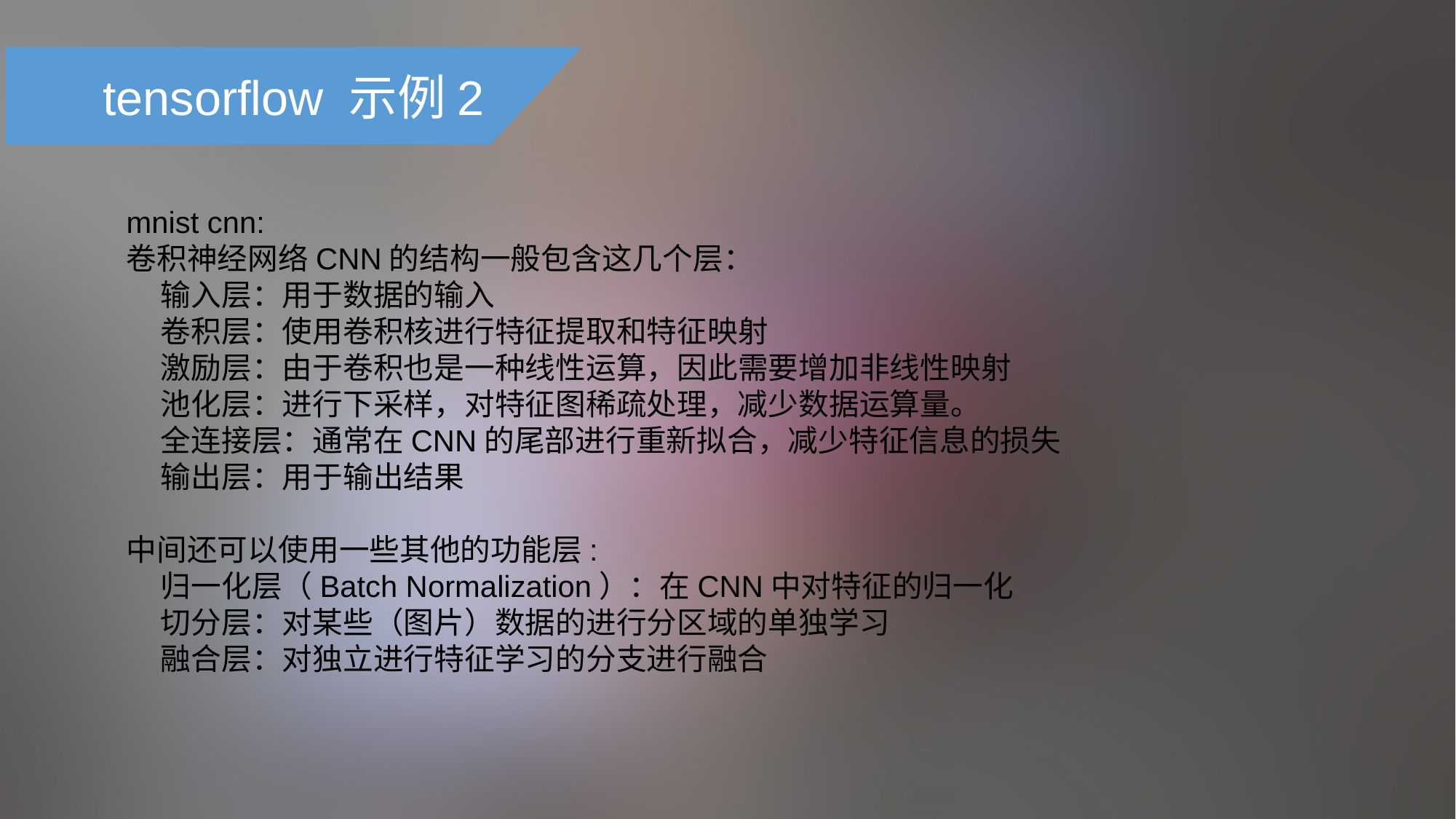

tensorflow 示例2
mnist cnn:
卷积神经网络CNN的结构一般包含这几个层：
    输入层：用于数据的输入
    卷积层：使用卷积核进行特征提取和特征映射
    激励层：由于卷积也是一种线性运算，因此需要增加非线性映射
    池化层：进行下采样，对特征图稀疏处理，减少数据运算量。
    全连接层：通常在CNN的尾部进行重新拟合，减少特征信息的损失
    输出层：用于输出结果

中间还可以使用一些其他的功能层:
    归一化层（Batch Normalization）：在CNN中对特征的归一化
    切分层：对某些（图片）数据的进行分区域的单独学习
    融合层：对独立进行特征学习的分支进行融合